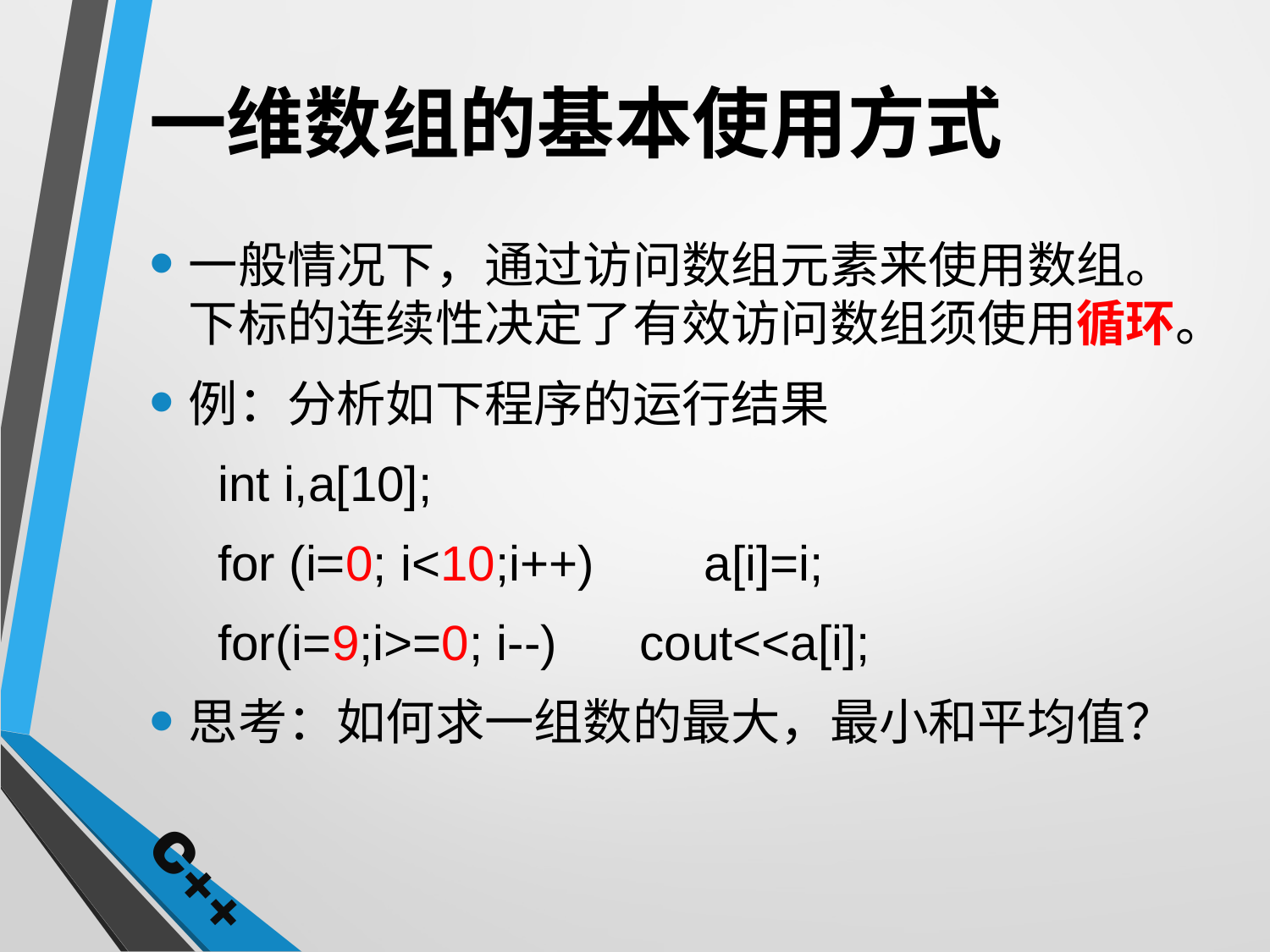

# 一维数组的基本使用方式
一般情况下，通过访问数组元素来使用数组。下标的连续性决定了有效访问数组须使用循环。
例：分析如下程序的运行结果
     int i,a[10];
     for (i=0; i<10;i++)        a[i]=i;
     for(i=9;i>=0; i--)      cout<<a[i];
思考：如何求一组数的最大，最小和平均值？